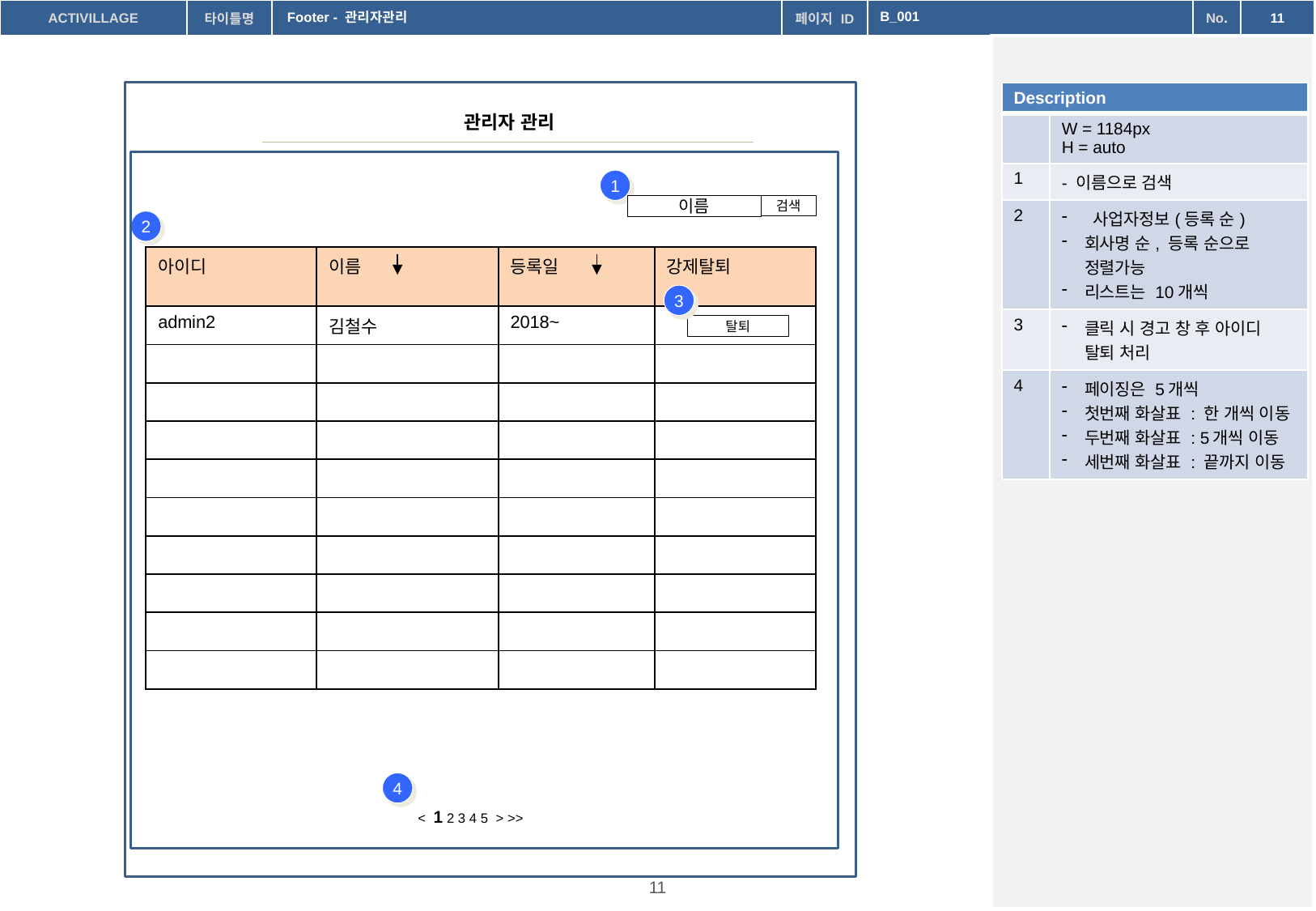

Footer - 관리자관리

B_001

| Description |  |
| --- | --- |
|  | W = 1184px H = auto |
| 1 | - 이름으로 검색 |
| 2 | 사업자정보(등록 순) 회사명 순, 등록 순으로 정렬가능 리스트는 10개씩 |
| 3 | 클릭 시 경고 창 후 아이디 탈퇴 처리 |
| 4 | 페이징은 5개씩 첫번째 화살표 : 한 개씩 이동 두번째 화살표 : 5개씩 이동 세번째 화살표 : 끝까지 이동 |
관리자 관리

1
이름
검색
2
| 아이디 | 이름 | 등록일 | 강제탈퇴 |
| --- | --- | --- | --- |
| admin2 | 김철수 | 2018~ |  |
|  |  |  |  |
|  |  |  |  |
|  |  |  |  |
|  |  |  |  |
|  |  |  |  |
|  |  |  |  |
|  |  |  |  |
|  |  |  |  |
|  |  |  |  |
3
탈퇴
4
<  1 2 3 4 5  > >>